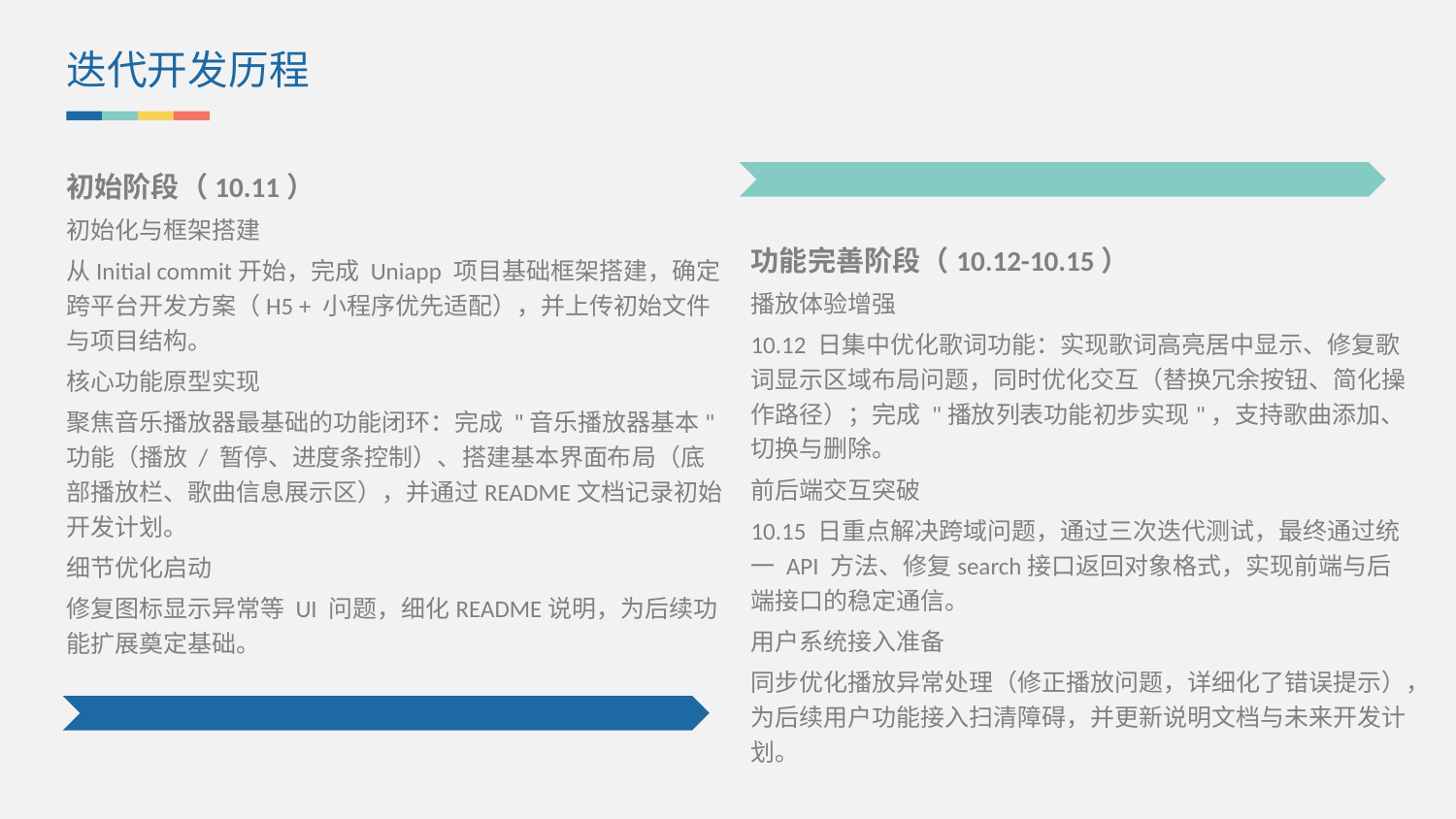

迭代开发历程

初始阶段（10.11）
初始化与框架搭建
从Initial commit开始，完成 Uniapp 项目基础框架搭建，确定跨平台开发方案（H5 + 小程序优先适配），并上传初始文件与项目结构。
核心功能原型实现
聚焦音乐播放器最基础的功能闭环：完成 "音乐播放器基本" 功能（播放 / 暂停、进度条控制）、搭建基本界面布局（底部播放栏、歌曲信息展示区），并通过README文档记录初始开发计划。
细节优化启动
修复图标显示异常等 UI 问题，细化README说明，为后续功能扩展奠定基础。

功能完善阶段（10.12-10.15）
播放体验增强
10.12 日集中优化歌词功能：实现歌词高亮居中显示、修复歌词显示区域布局问题，同时优化交互（替换冗余按钮、简化操作路径）；完成 "播放列表功能初步实现"，支持歌曲添加、切换与删除。
前后端交互突破
10.15 日重点解决跨域问题，通过三次迭代测试，最终通过统一 API 方法、修复search接口返回对象格式，实现前端与后端接口的稳定通信。
用户系统接入准备
同步优化播放异常处理（修正播放问题，详细化了错误提示），为后续用户功能接入扫清障碍，并更新说明文档与未来开发计划。